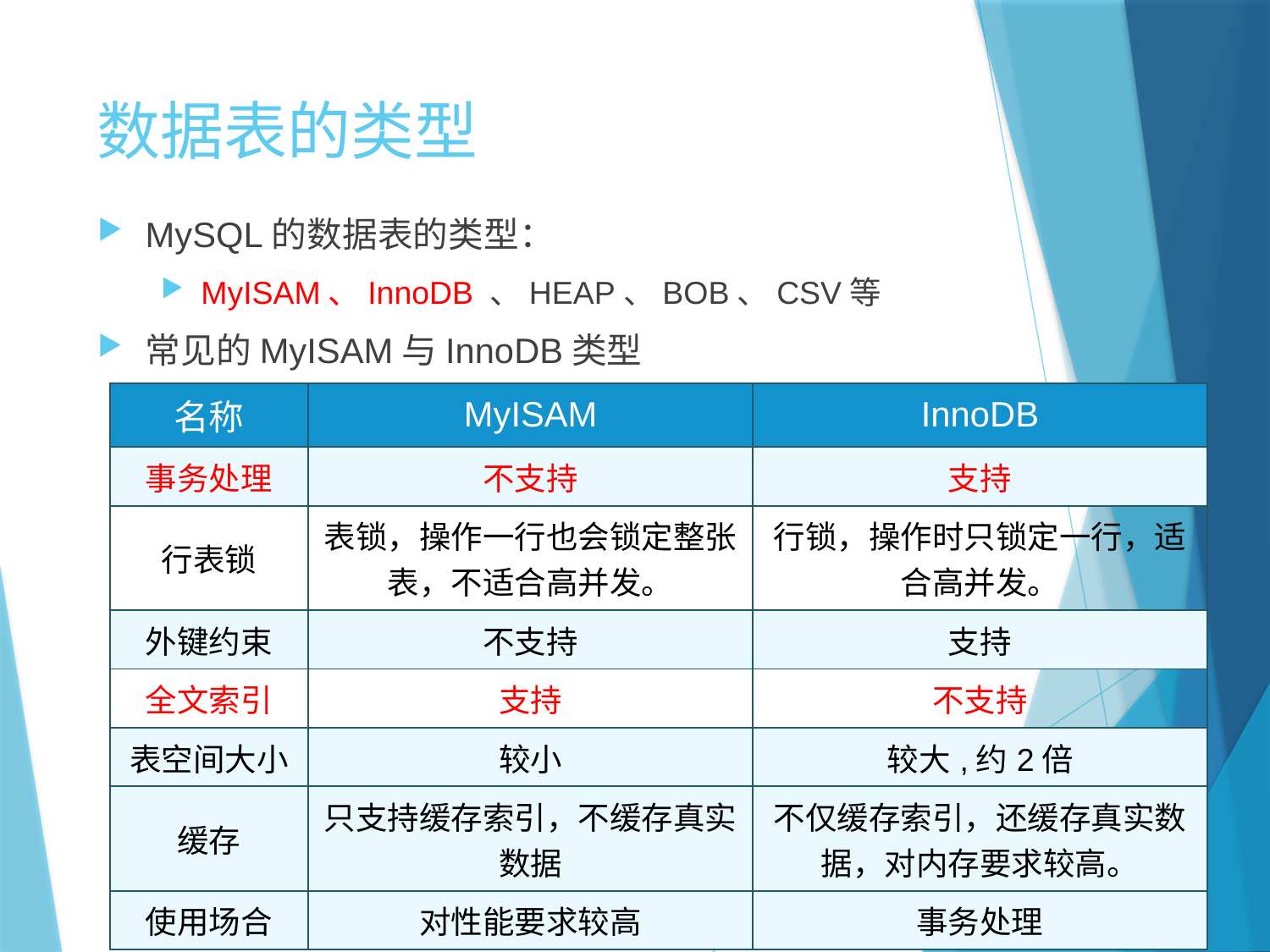

# 数据表的类型
MySQL的数据表的类型：
MyISAM、InnoDB 、HEAP、BOB、CSV等
常见的MyISAM与InnoDB类型

| 名称 | MyISAM | InnoDB |
| --- | --- | --- |
| 事务处理 | 不支持 | 支持 |
| 行表锁 | 表锁，操作一行也会锁定整张表，不适合高并发。 | 行锁，操作时只锁定一行，适合高并发。 |
| 外键约束 | 不支持 | 支持 |
| 全文索引 | 支持 | 不支持 |
| 表空间大小 | 较小 | 较大,约2倍 |
| 缓存 | 只支持缓存索引，不缓存真实数据 | 不仅缓存索引，还缓存真实数据，对内存要求较高。 |
| 使用场合 | 对性能要求较高 | 事务处理 |